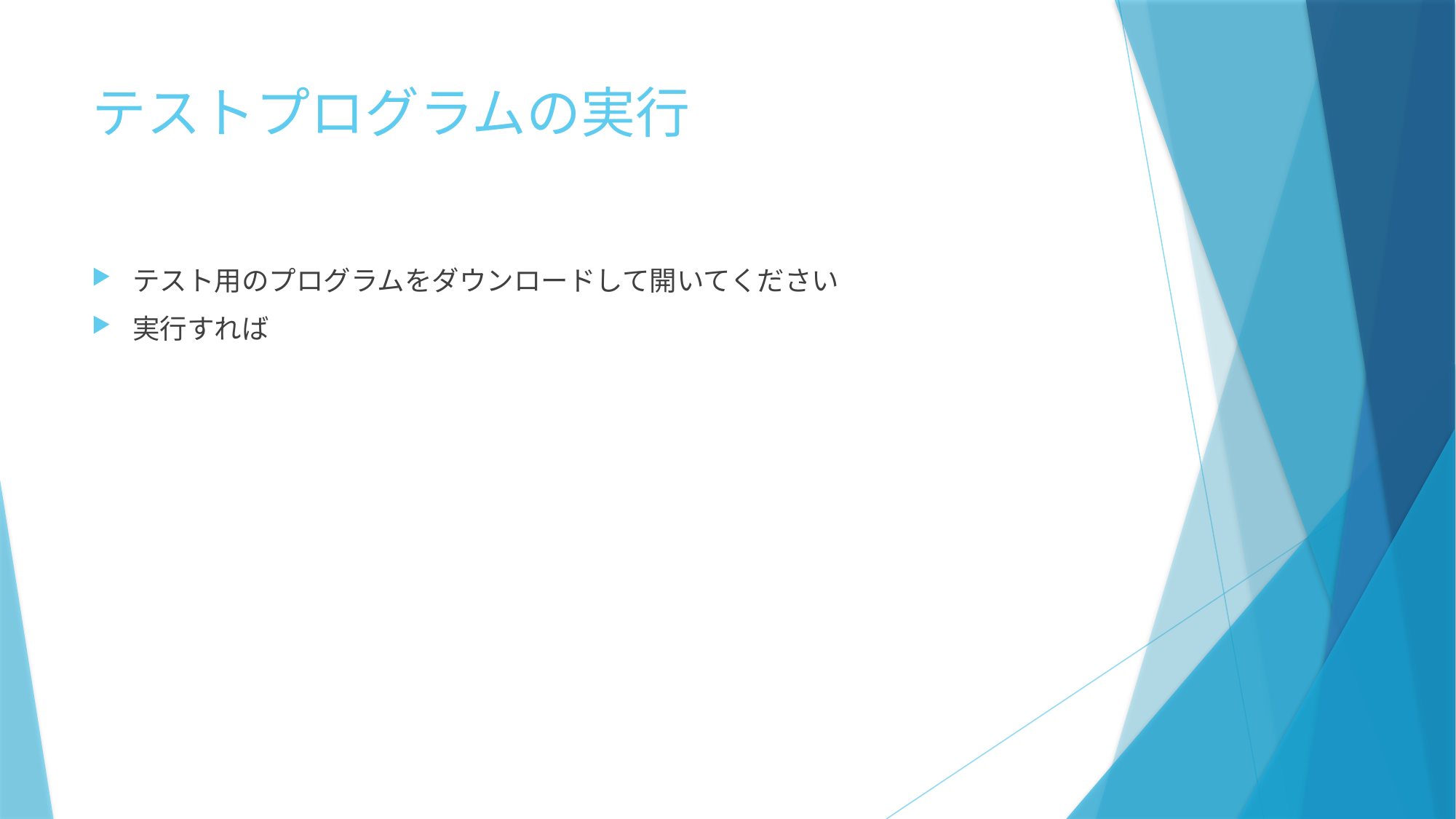

# テストプログラムの実行
テスト用のプログラムをダウンロードして開いてください
実行すれば